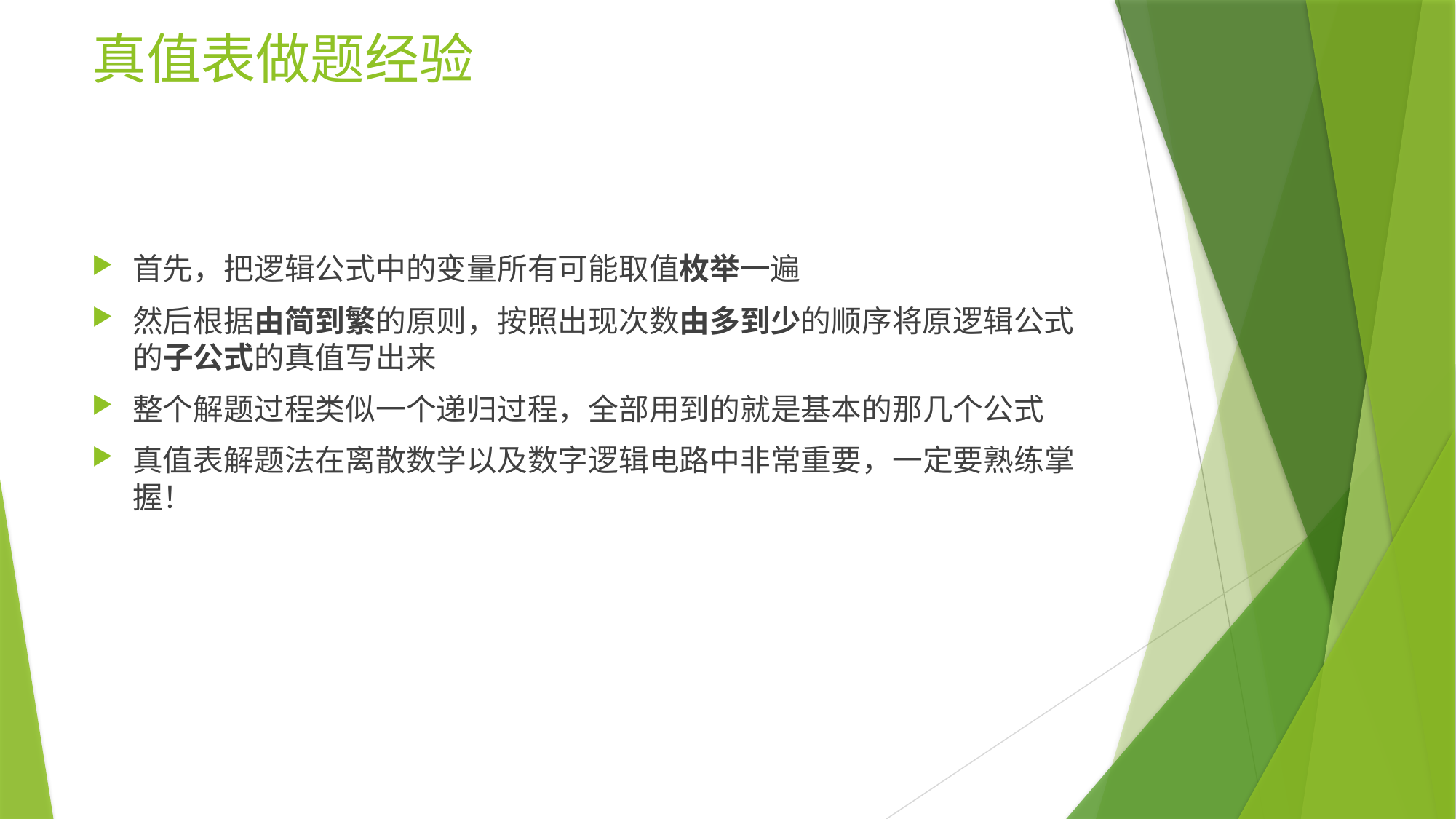

# 真值表做题经验
首先，把逻辑公式中的变量所有可能取值枚举一遍
然后根据由简到繁的原则，按照出现次数由多到少的顺序将原逻辑公式的子公式的真值写出来
整个解题过程类似一个递归过程，全部用到的就是基本的那几个公式
真值表解题法在离散数学以及数字逻辑电路中非常重要，一定要熟练掌握！